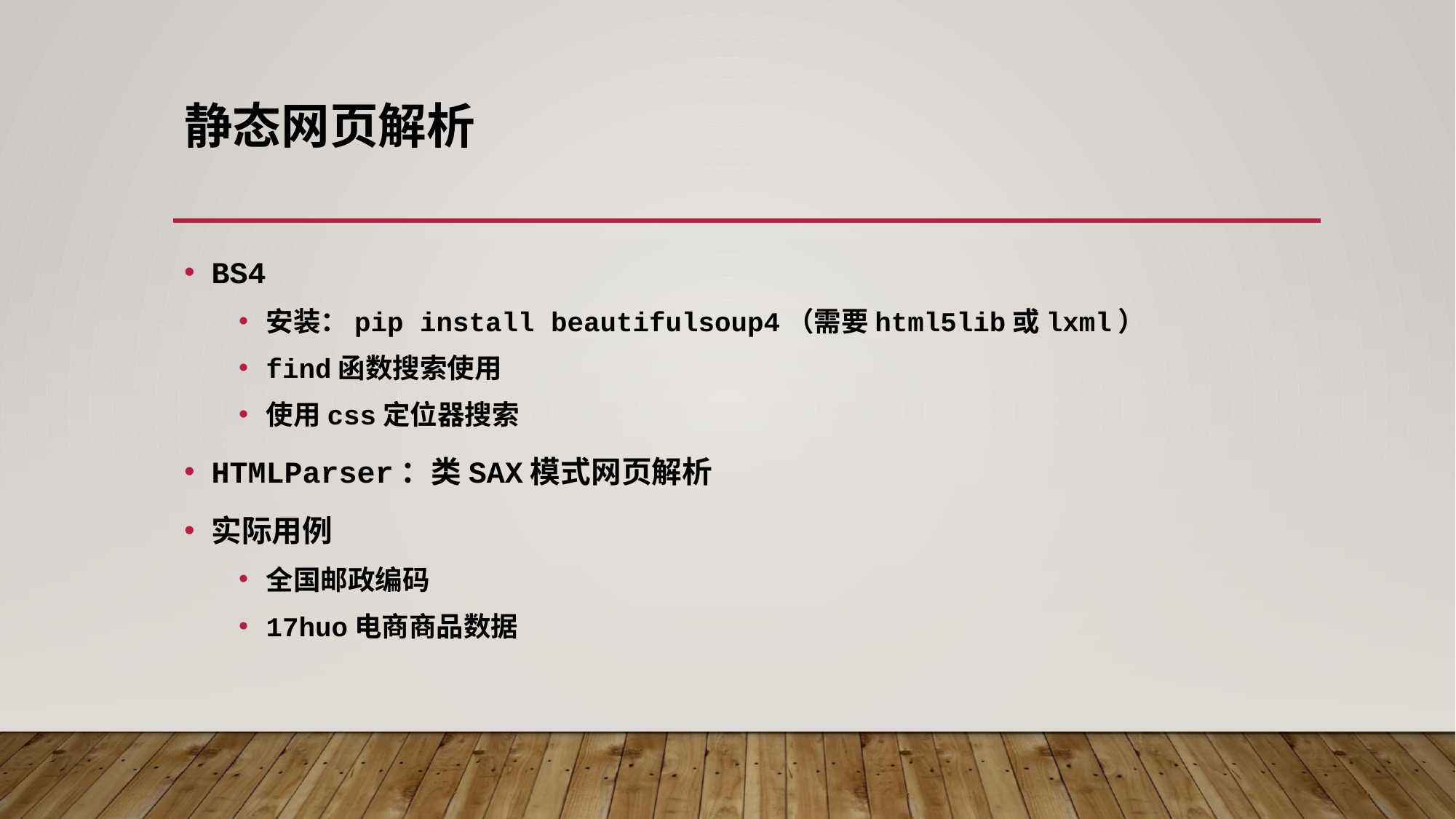

# 静态网页解析
BS4
安装：pip install beautifulsoup4（需要html5lib或lxml）
find函数搜索使用
使用css定位器搜索
HTMLParser：类SAX模式网页解析
实际用例
全国邮政编码
17huo电商商品数据